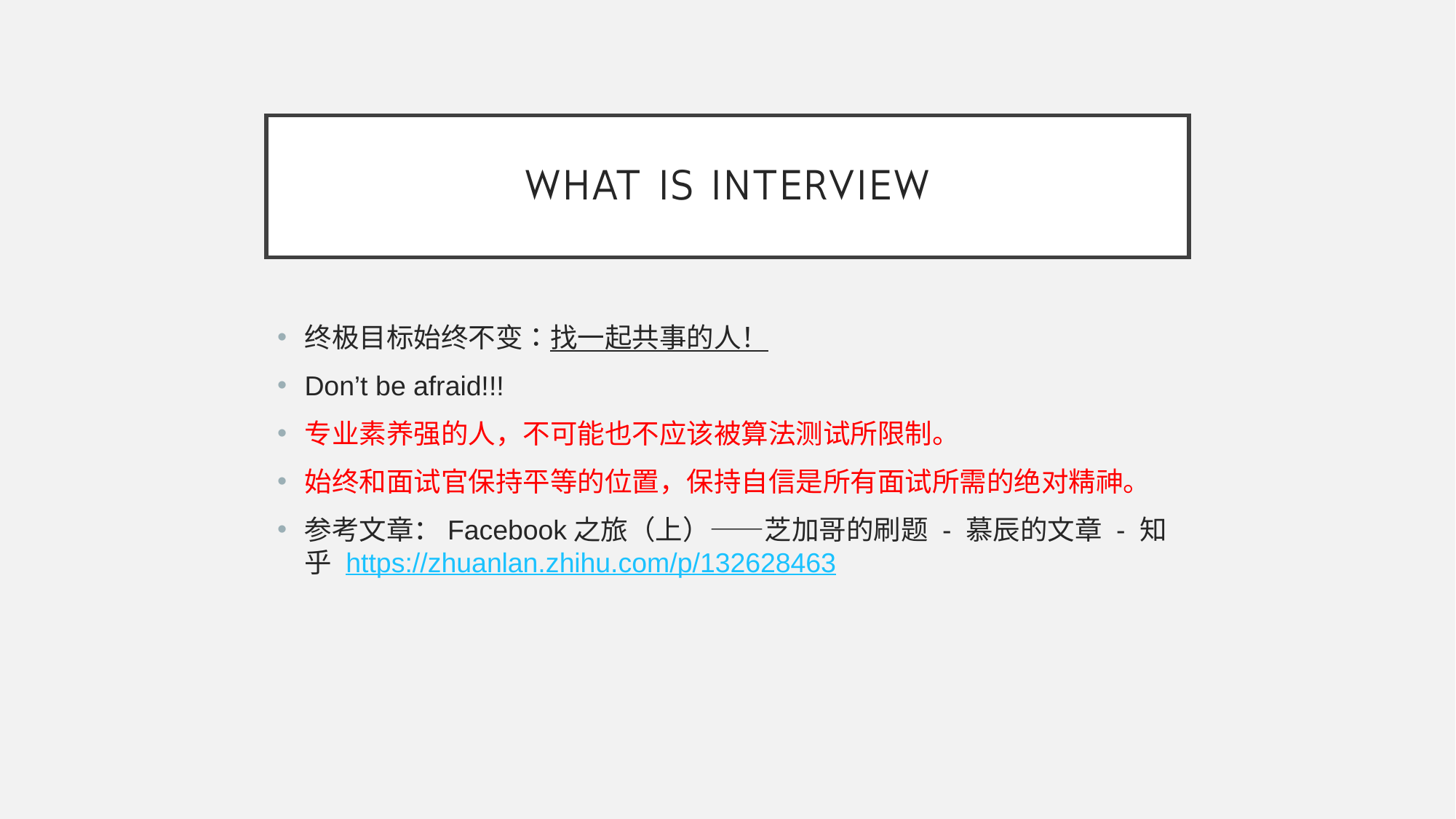

# What is Interview
终极目标始终不变：找一起共事的人！
Don’t be afraid!!!
专业素养强的人，不可能也不应该被算法测试所限制。
始终和面试官保持平等的位置，保持自信是所有面试所需的绝对精神。
参考文章：Facebook之旅（上）——芝加哥的刷题 - 慕辰的文章 - 知乎 https://zhuanlan.zhihu.com/p/132628463